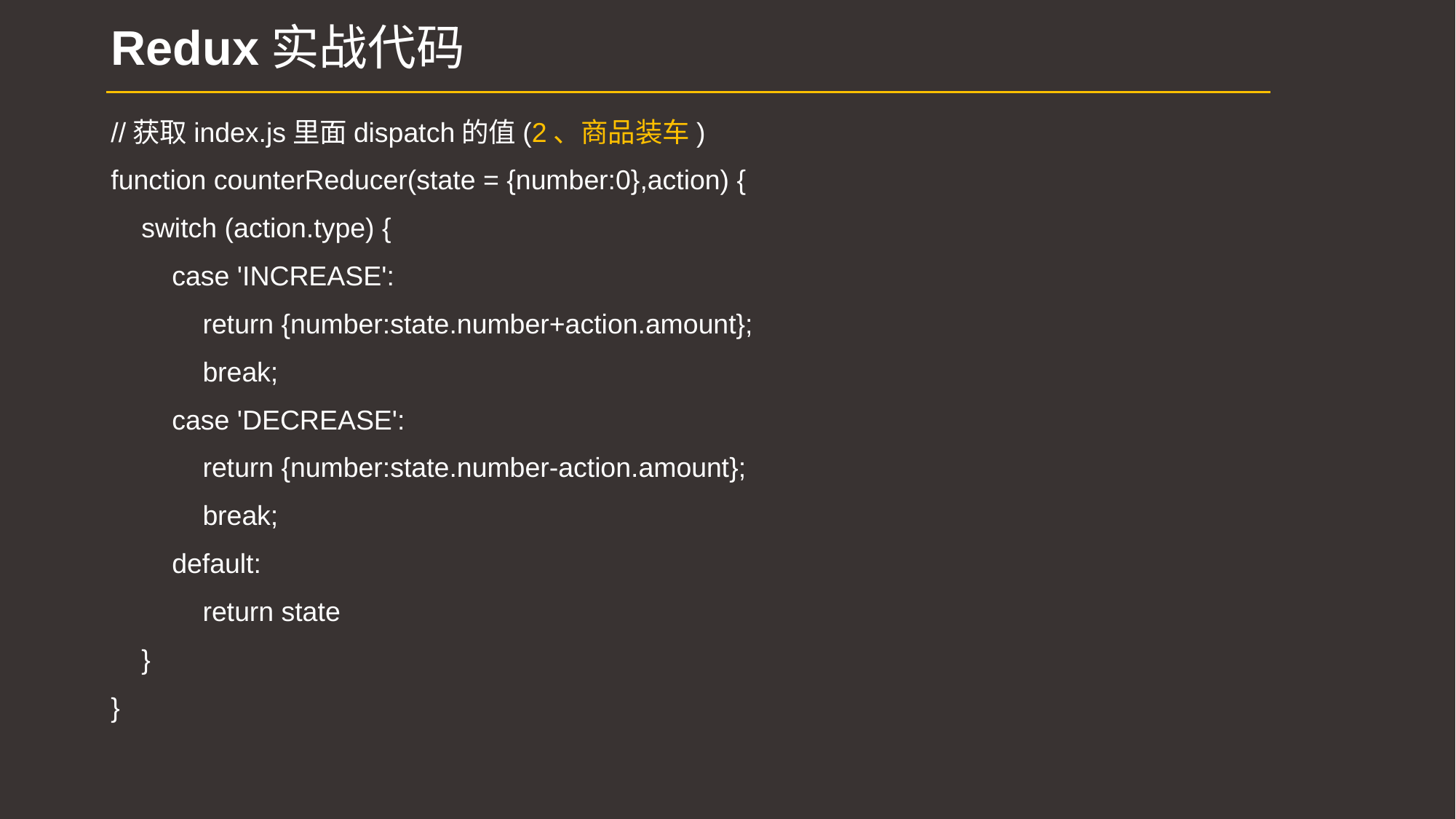

# Redux实战代码
//获取index.js里面dispatch的值(2、商品装车)
function counterReducer(state = {number:0},action) {
    switch (action.type) {
        case 'INCREASE':
            return {number:state.number+action.amount};
            break;
        case 'DECREASE':
            return {number:state.number-action.amount};
            break;
        default:
            return state
    }
}